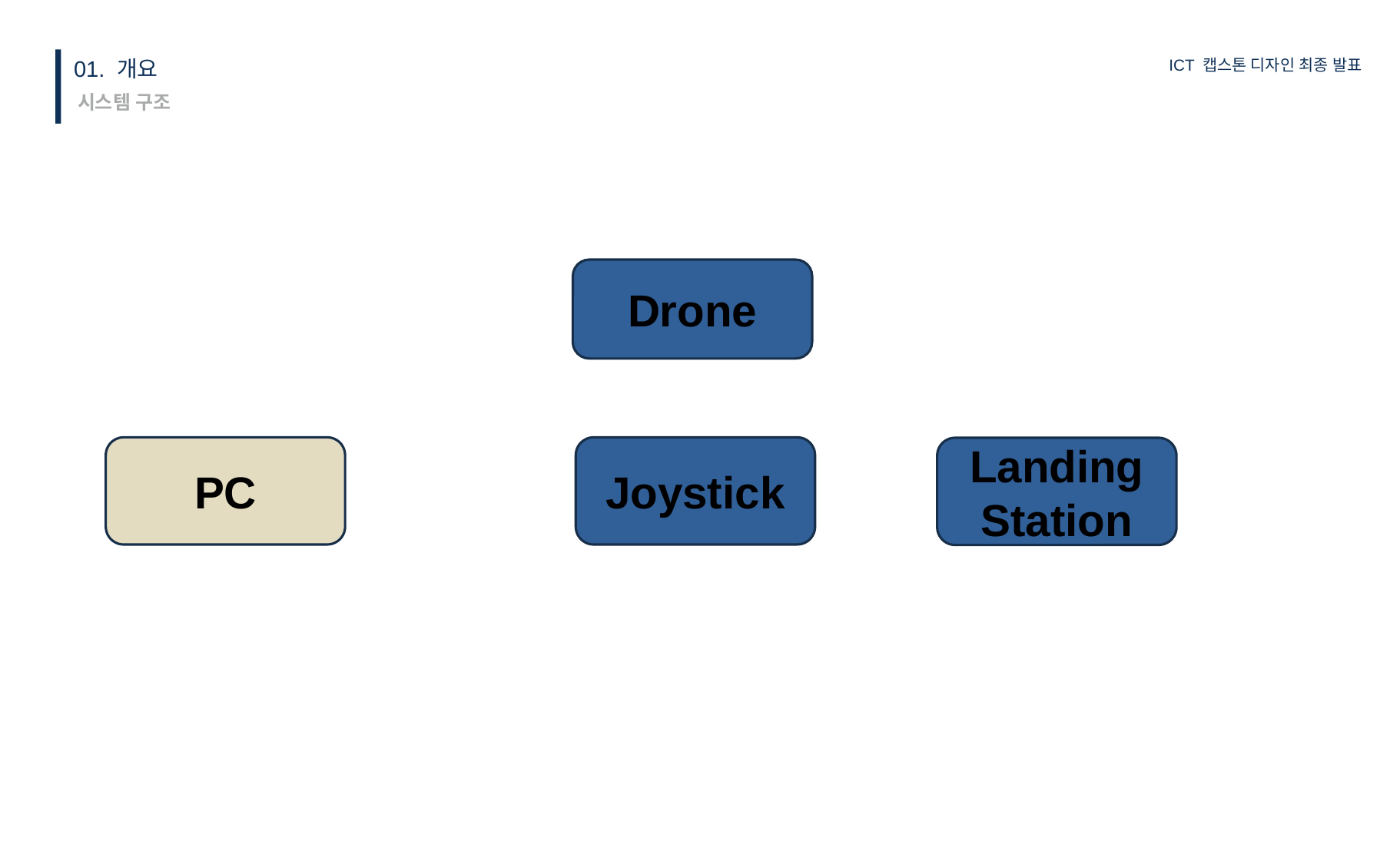

01. 개요
ICT 캡스톤 디자인 최종 발표
시스템 구조
Drone
PC
Joystick
Landing
Station